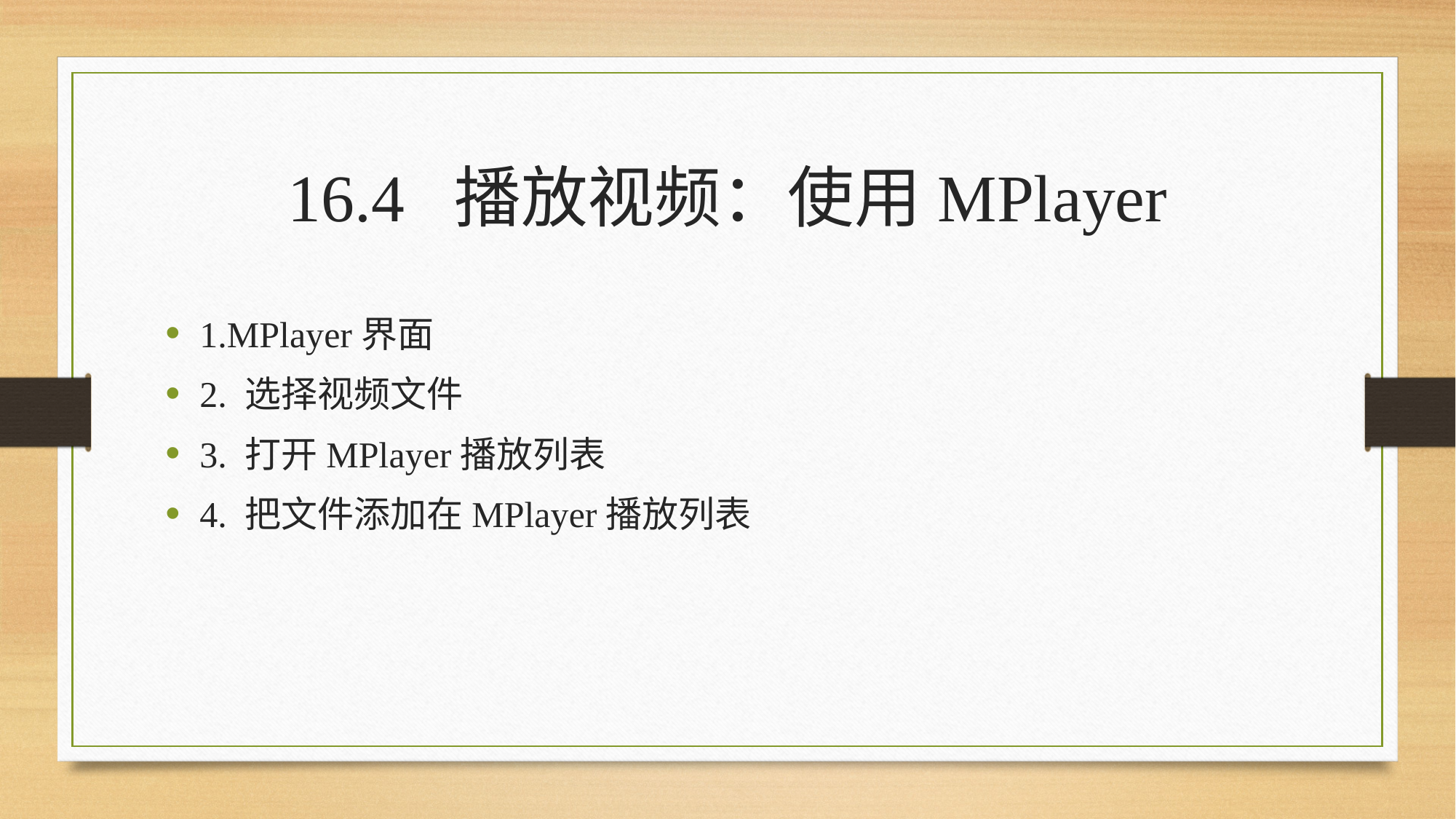

# 16.4  播放视频：使用MPlayer
1.MPlayer界面
2. 选择视频文件
3. 打开MPlayer播放列表
4. 把文件添加在MPlayer播放列表